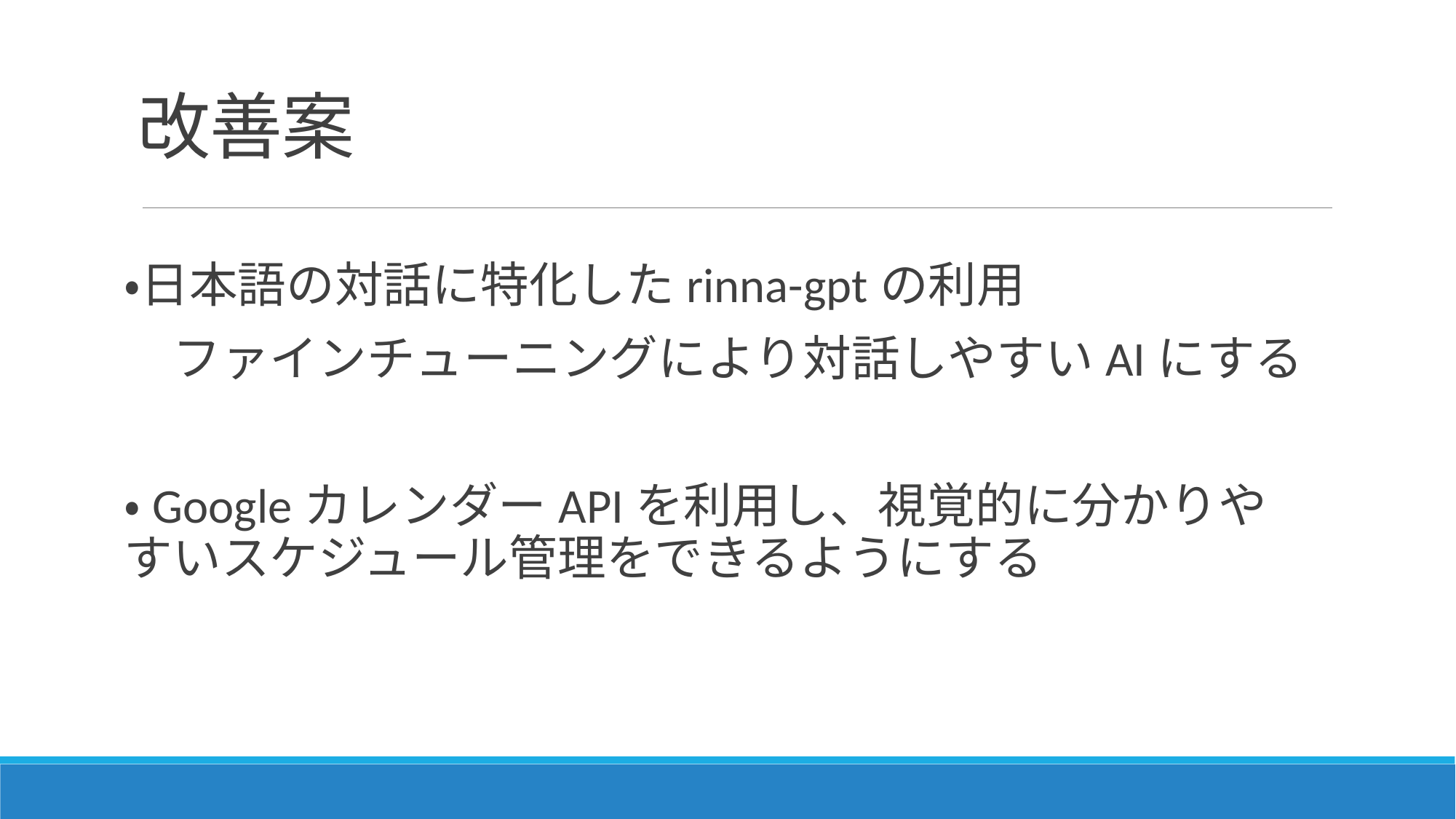

# 改善案
・日本語の対話に特化したrinna-gptの利用
　ファインチューニングにより対話しやすいAIにする

・GoogleカレンダーAPIを利用し、視覚的に分かりやすいスケジュール管理をできるようにする